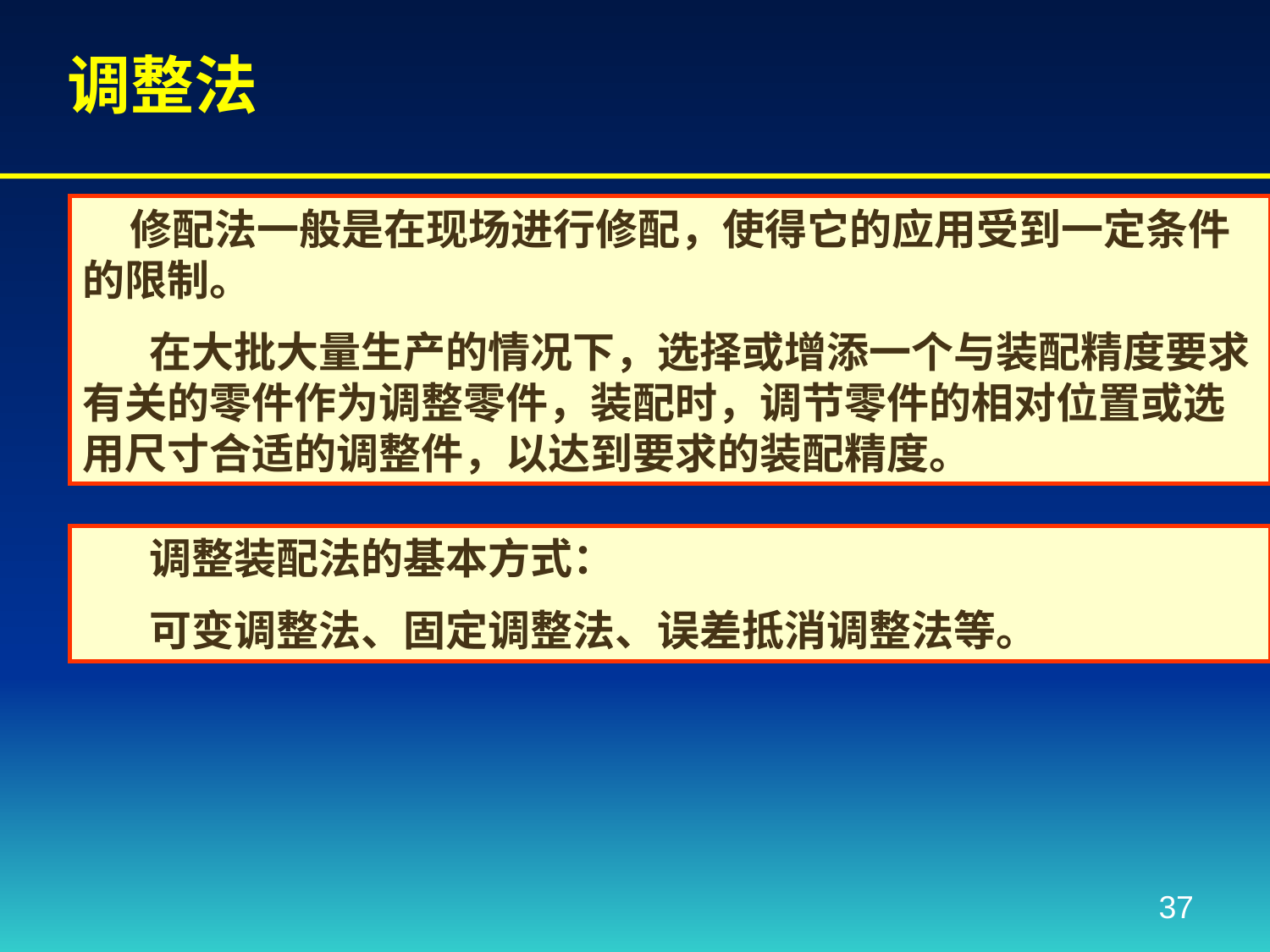

# 调整法
    修配法一般是在现场进行修配，使得它的应用受到一定条件的限制。
      在大批大量生产的情况下，选择或增添一个与装配精度要求有关的零件作为调整零件，装配时，调节零件的相对位置或选用尺寸合适的调整件，以达到要求的装配精度。
      调整装配法的基本方式：
      可变调整法、固定调整法、误差抵消调整法等。
37